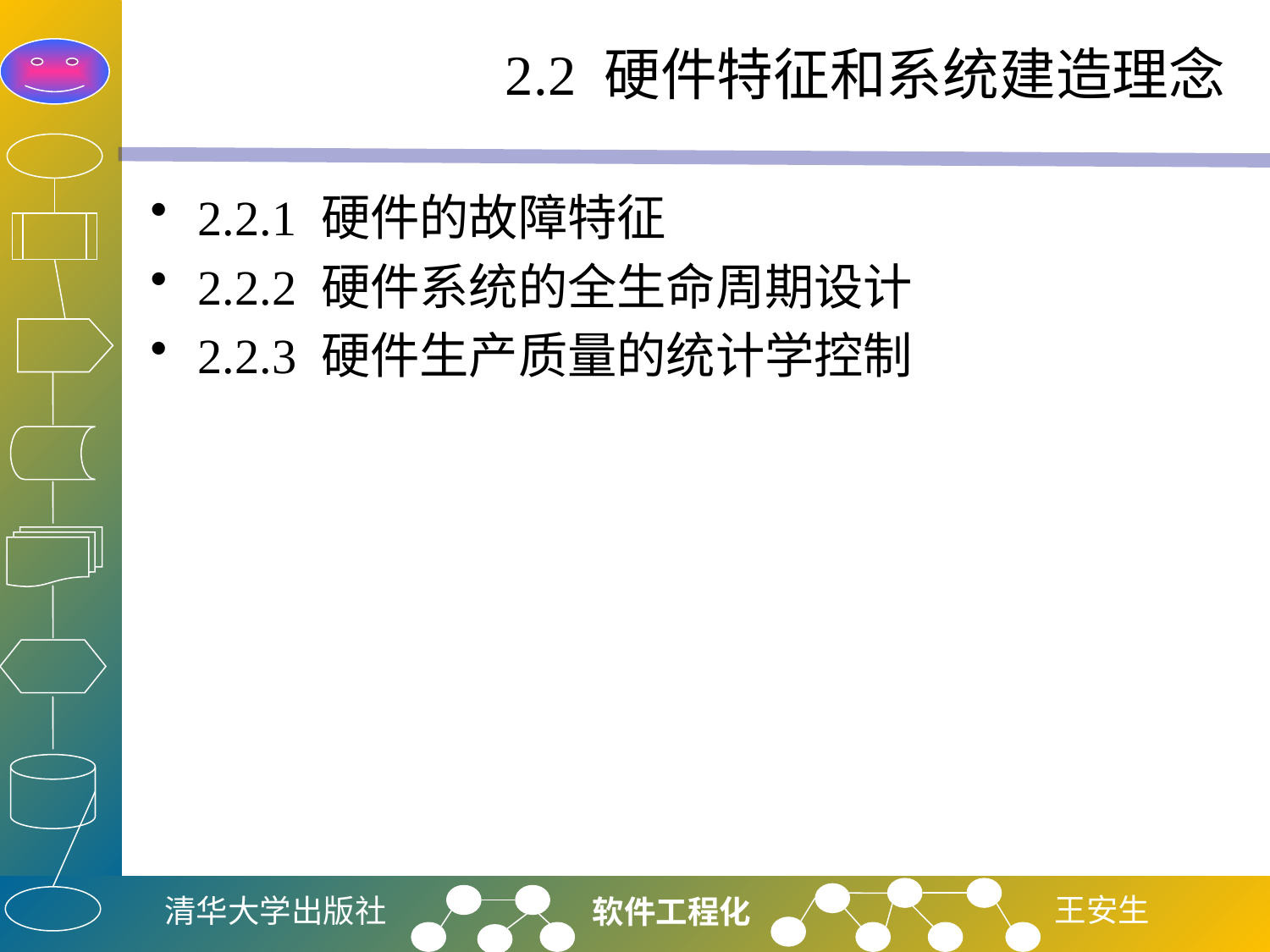

# 2.2 硬件特征和系统建造理念
2.2.1 硬件的故障特征
2.2.2 硬件系统的全生命周期设计
2.2.3 硬件生产质量的统计学控制